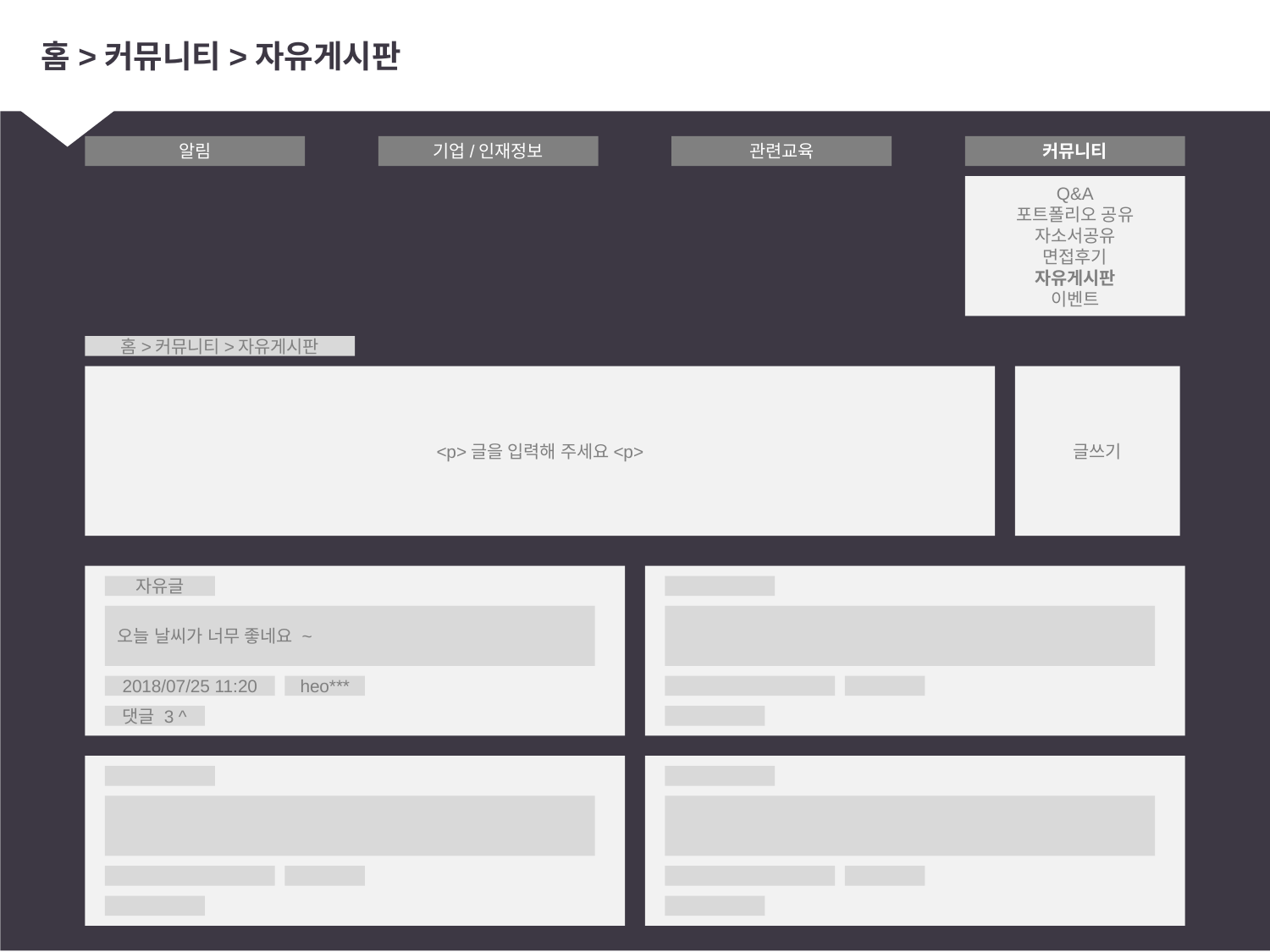

# 홈>커뮤니티>자유게시판
알림
기업/인재정보
관련교육
커뮤니티
Q&A
포트폴리오 공유
자소서공유
면접후기
자유게시판
이벤트
홈>커뮤니티>자유게시판
<p>글을 입력해 주세요<p>
글쓰기

자유글
오늘 날씨가 너무 좋네요 ~
2018/07/25 11:20
heo***
댓글 3 ^